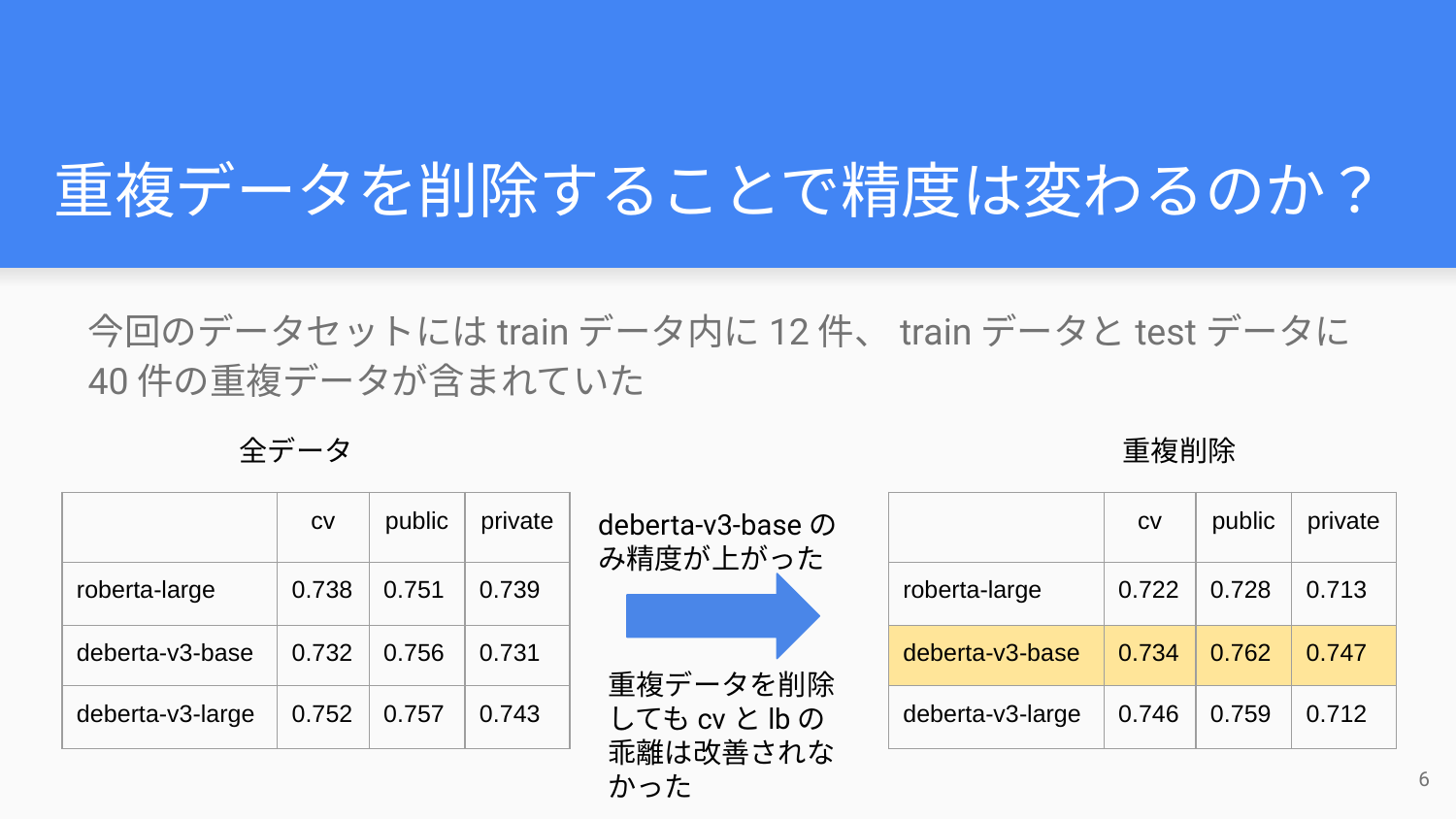

# 重複データを削除することで精度は変わるのか？
今回のデータセットにはtrainデータ内に12件、trainデータとtestデータに40件の重複データが含まれていた
全データ
重複削除
|  | cv | public | private |
| --- | --- | --- | --- |
| roberta-large | 0.738 | 0.751 | 0.739 |
| deberta-v3-base | 0.732 | 0.756 | 0.731 |
| deberta-v3-large | 0.752 | 0.757 | 0.743 |
deberta-v3-baseのみ精度が上がった
|  | cv | public | private |
| --- | --- | --- | --- |
| roberta-large | 0.722 | 0.728 | 0.713 |
| deberta-v3-base | 0.734 | 0.762 | 0.747 |
| deberta-v3-large | 0.746 | 0.759 | 0.712 |

重複データを削除してもcvとlbの乖離は改善されなかった
6